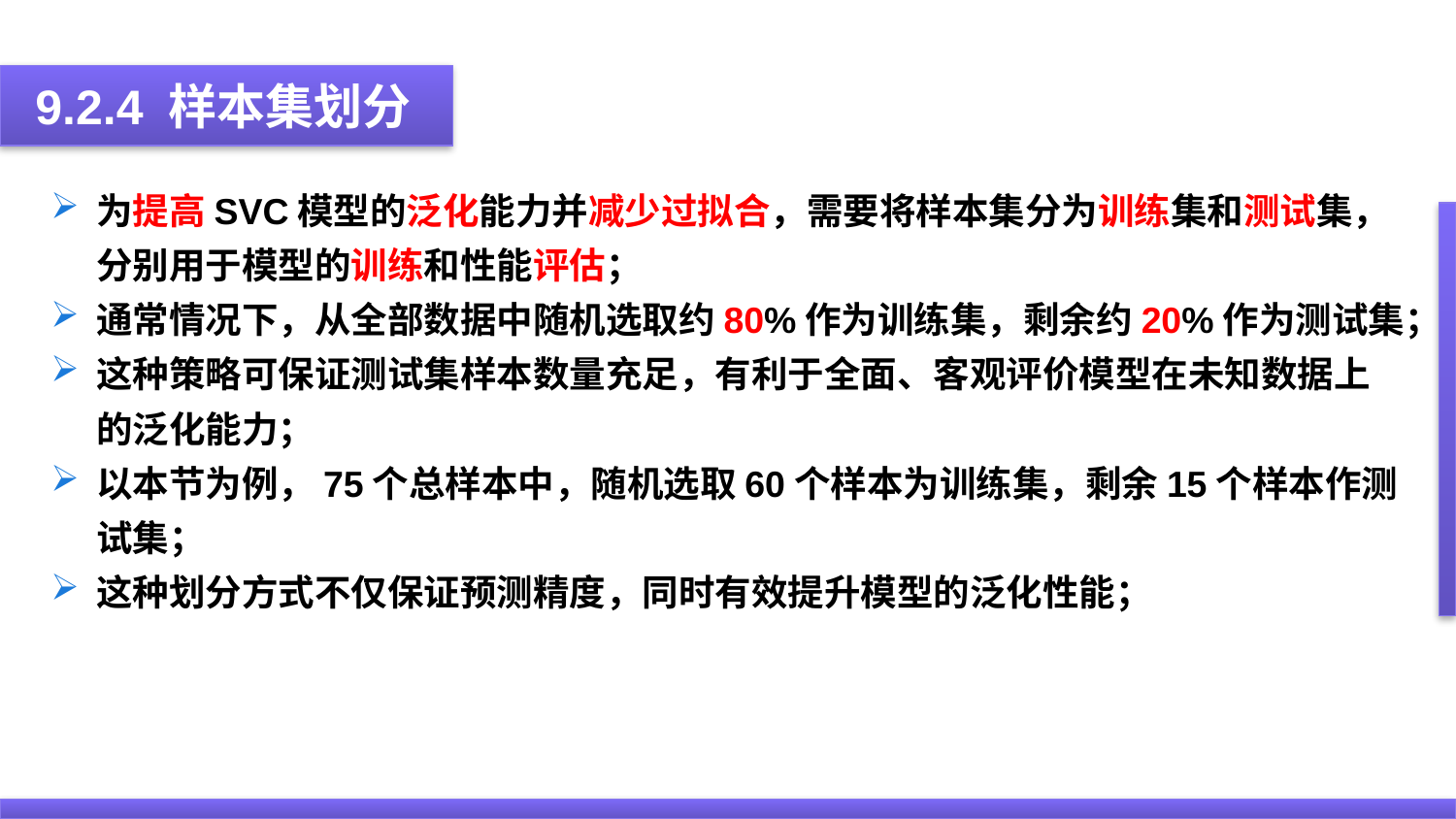

9.2.4 样本集划分
为提高SVC模型的泛化能力并减少过拟合，需要将样本集分为训练集和测试集，分别用于模型的训练和性能评估；
通常情况下，从全部数据中随机选取约80%作为训练集，剩余约20%作为测试集；
这种策略可保证测试集样本数量充足，有利于全面、客观评价模型在未知数据上的泛化能力；
以本节为例，75个总样本中，随机选取60个样本为训练集，剩余15个样本作测试集；
这种划分方式不仅保证预测精度，同时有效提升模型的泛化性能；